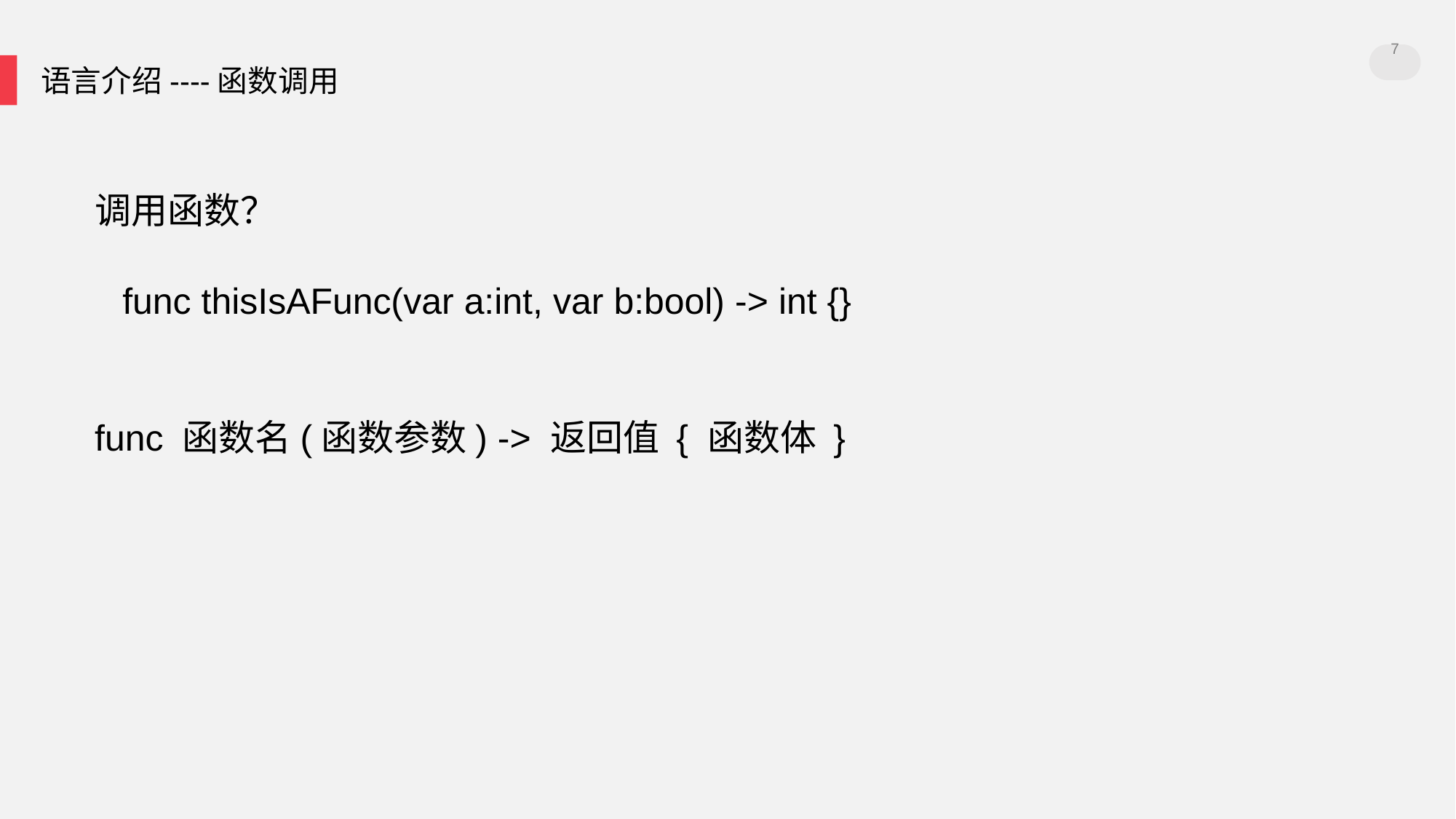

7
语言介绍----函数调用
调用函数？
func thisIsAFunc(var a:int, var b:bool) -> int {}
func 函数名(函数参数) -> 返回值 { 函数体 }